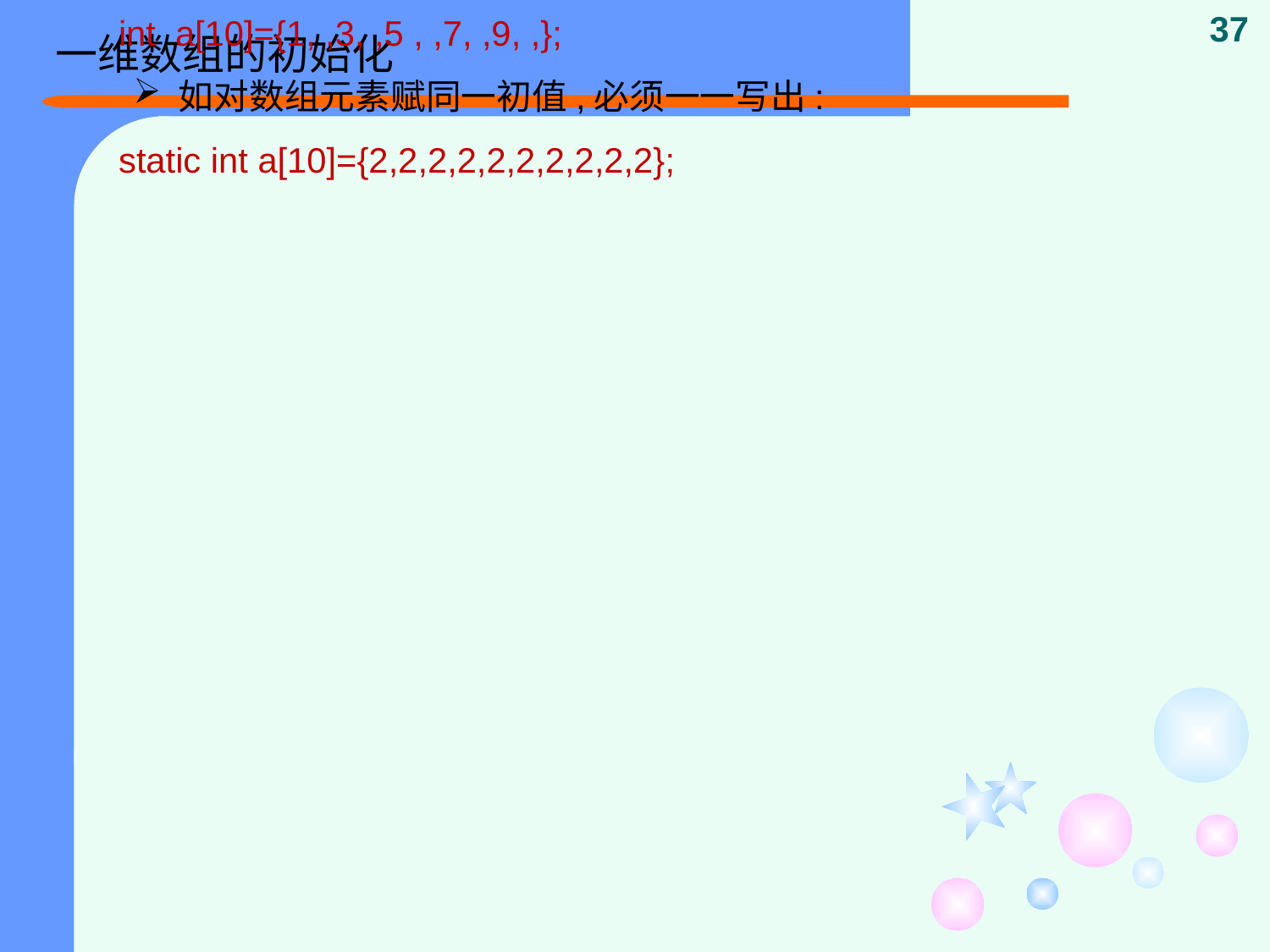

一维数组的初始化
错误初始化： int a[3]={6,2,3,5,1};
不能只对不连续部分元素或后面的连续元素赋初值
int  a[10]={, , , , ,1,2,3,4,5};
int  a[10]={1, ,3, ,5 , ,7, ,9, ,};
如对数组元素赋同一初值,必须一一写出:
static int a[10]={2,2,2,2,2,2,2,2,2,2};

37